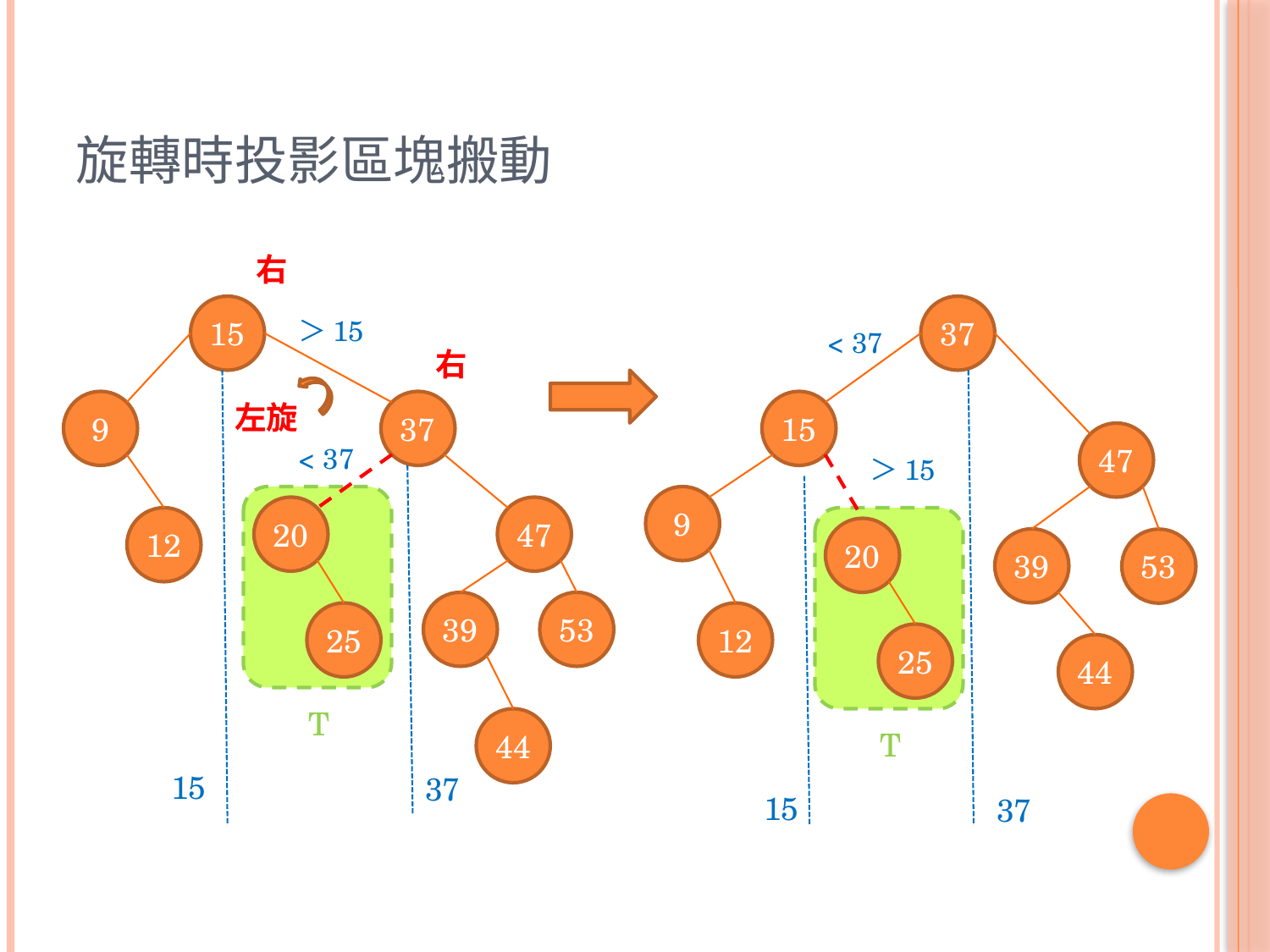

# 旋轉時投影區塊搬動
右
15
37
＞15
< 37
右

9
左旋
37
15
47
< 37
＞15

9
20
47
12

20
39
53
39
53
25
12
25
44
T
44
T
15
37
15
37